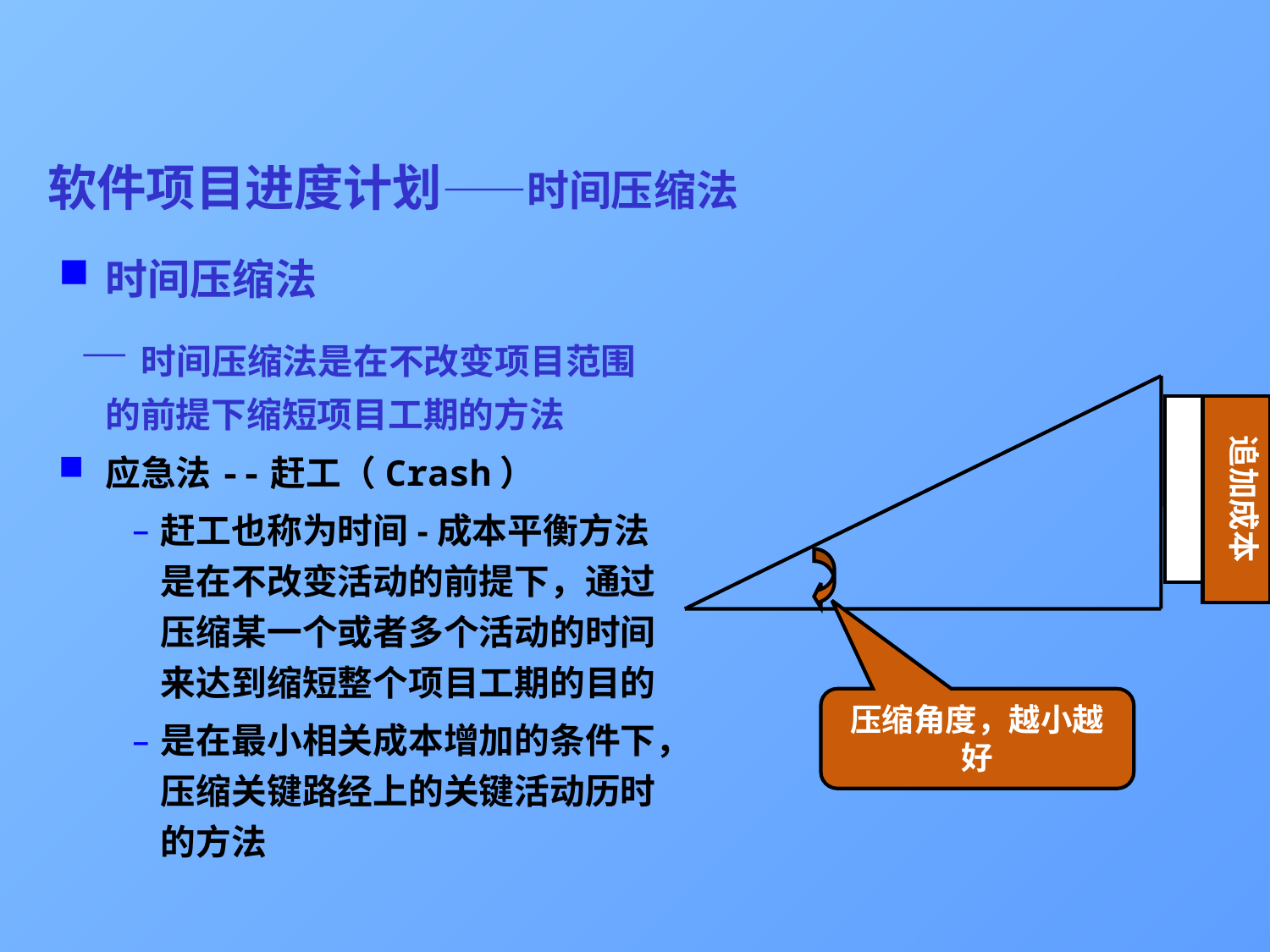

# 软件项目进度计划——时间压缩法
时间压缩法
  —时间压缩法是在不改变项目范围的前提下缩短项目工期的方法
应急法--赶工（Crash）
赶工也称为时间-成本平衡方法
是在不改变活动的前提下，通过压缩某一个或者多个活动的时间来达到缩短整个项目工期的目的
是在最小相关成本增加的条件下，压缩关键路经上的关键活动历时的方法

追加成本

压缩角度，越小越好